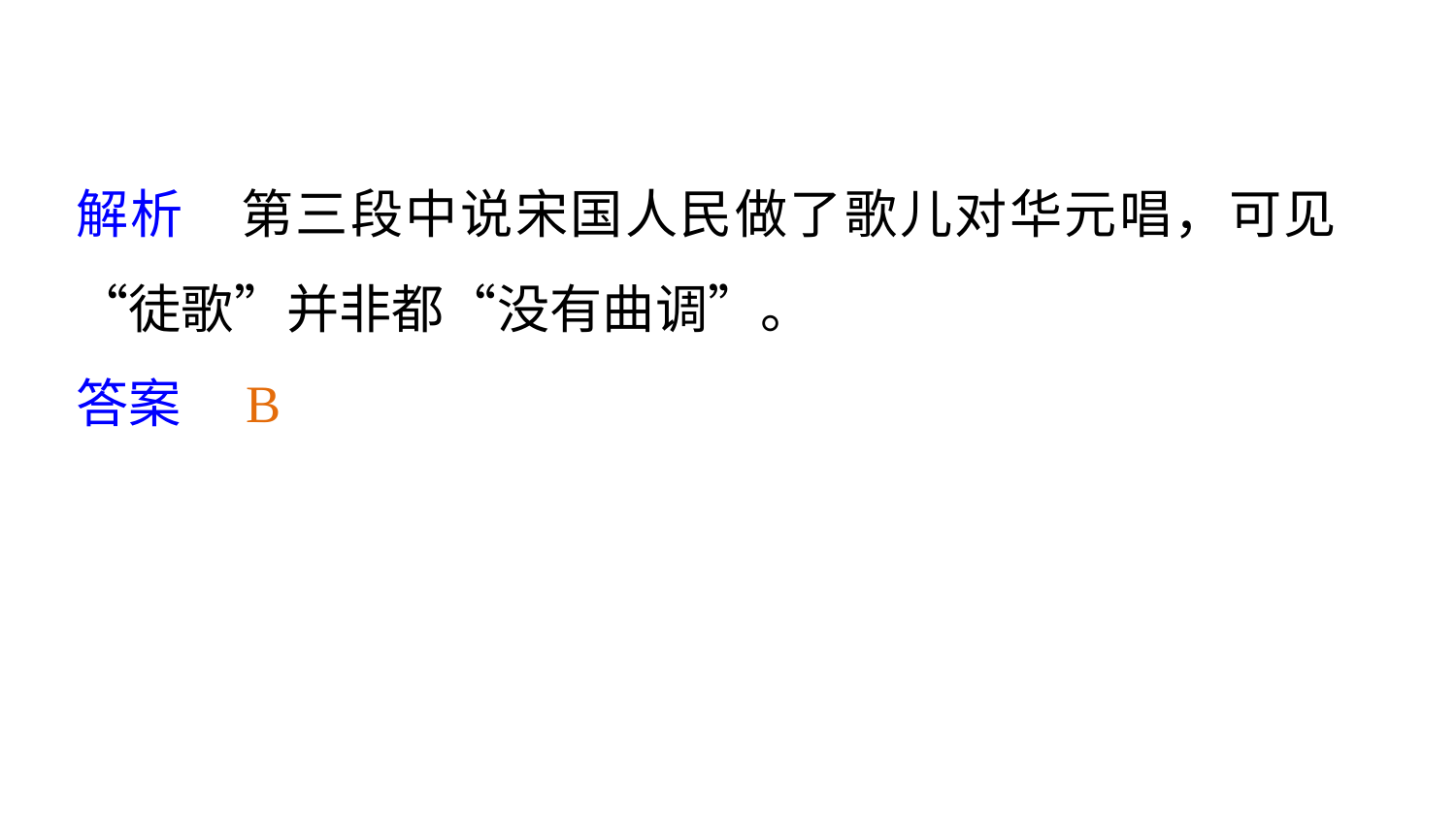

解析　第三段中说宋国人民做了歌儿对华元唱，可见“徒歌”并非都“没有曲调”。
答案　B